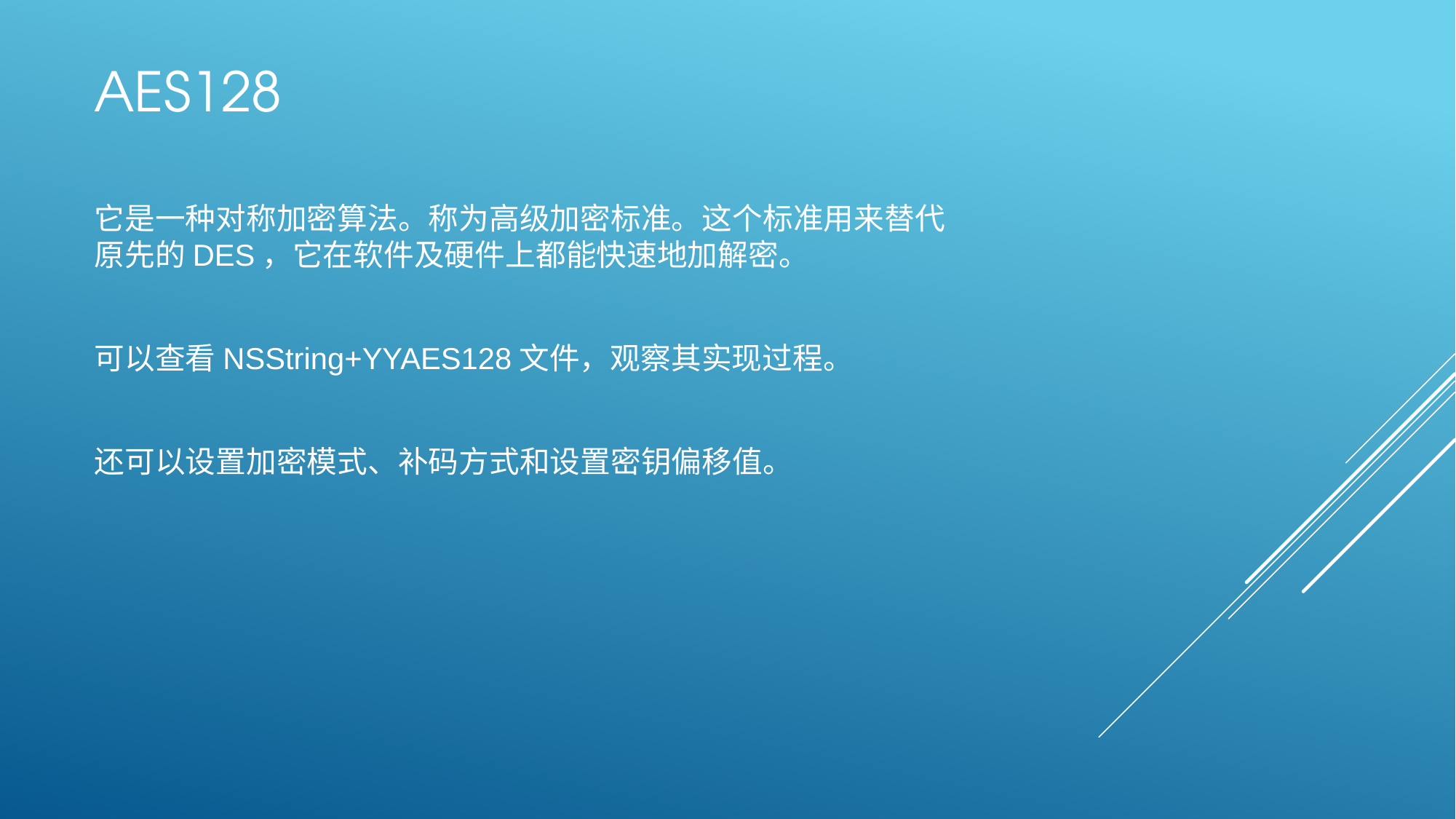

# AES128
它是一种对称加密算法。称为高级加密标准。这个标准用来替代原先的DES，它在软件及硬件上都能快速地加解密。

可以查看NSString+YYAES128文件，观察其实现过程。

还可以设置加密模式、补码方式和设置密钥偏移值。